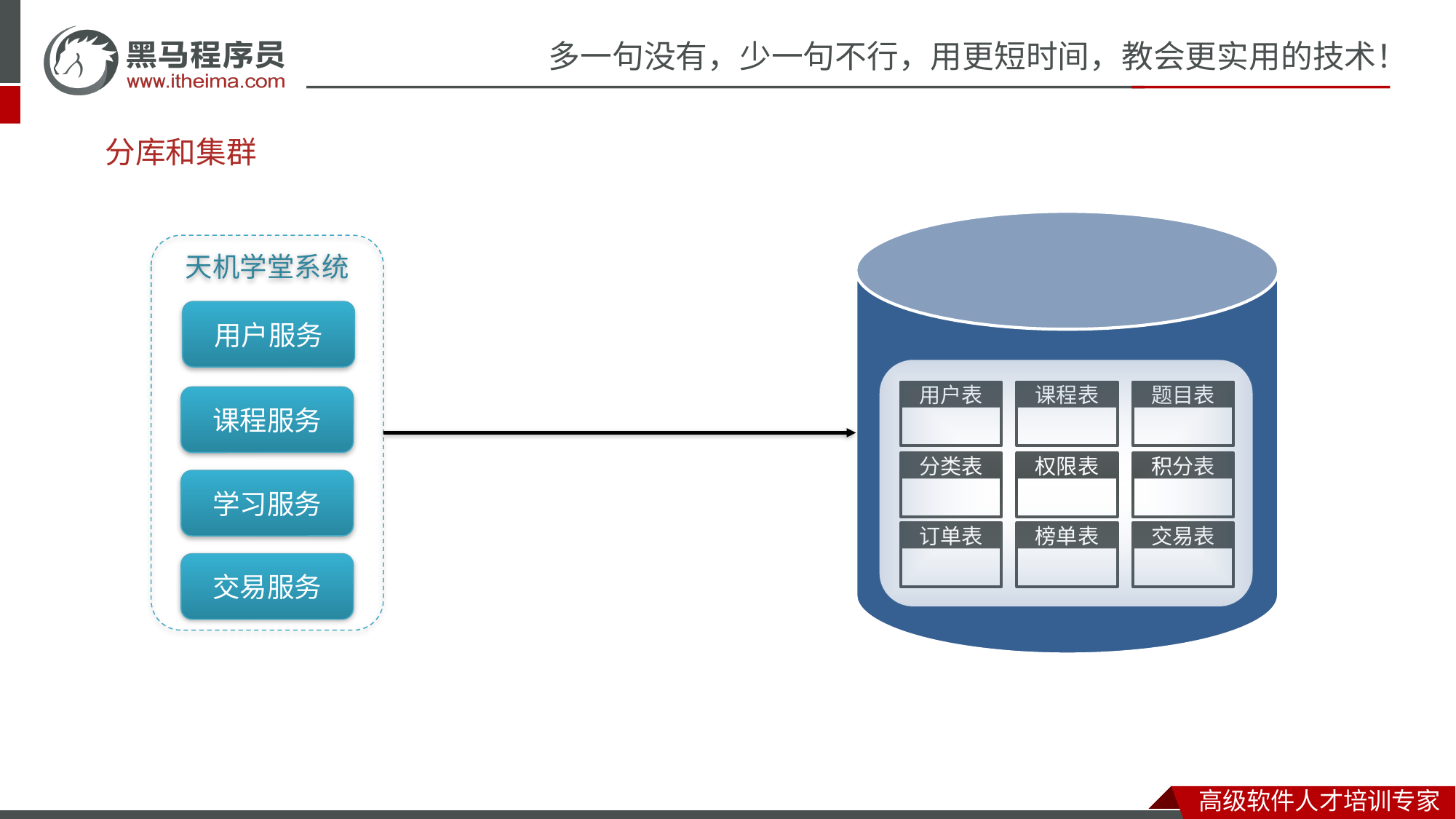

分库和集群

天机学堂系统
用户服务

用户表

课程表

题目表

课程服务

分类表

权限表

积分表
学习服务

订单表

榜单表

交易表
交易服务